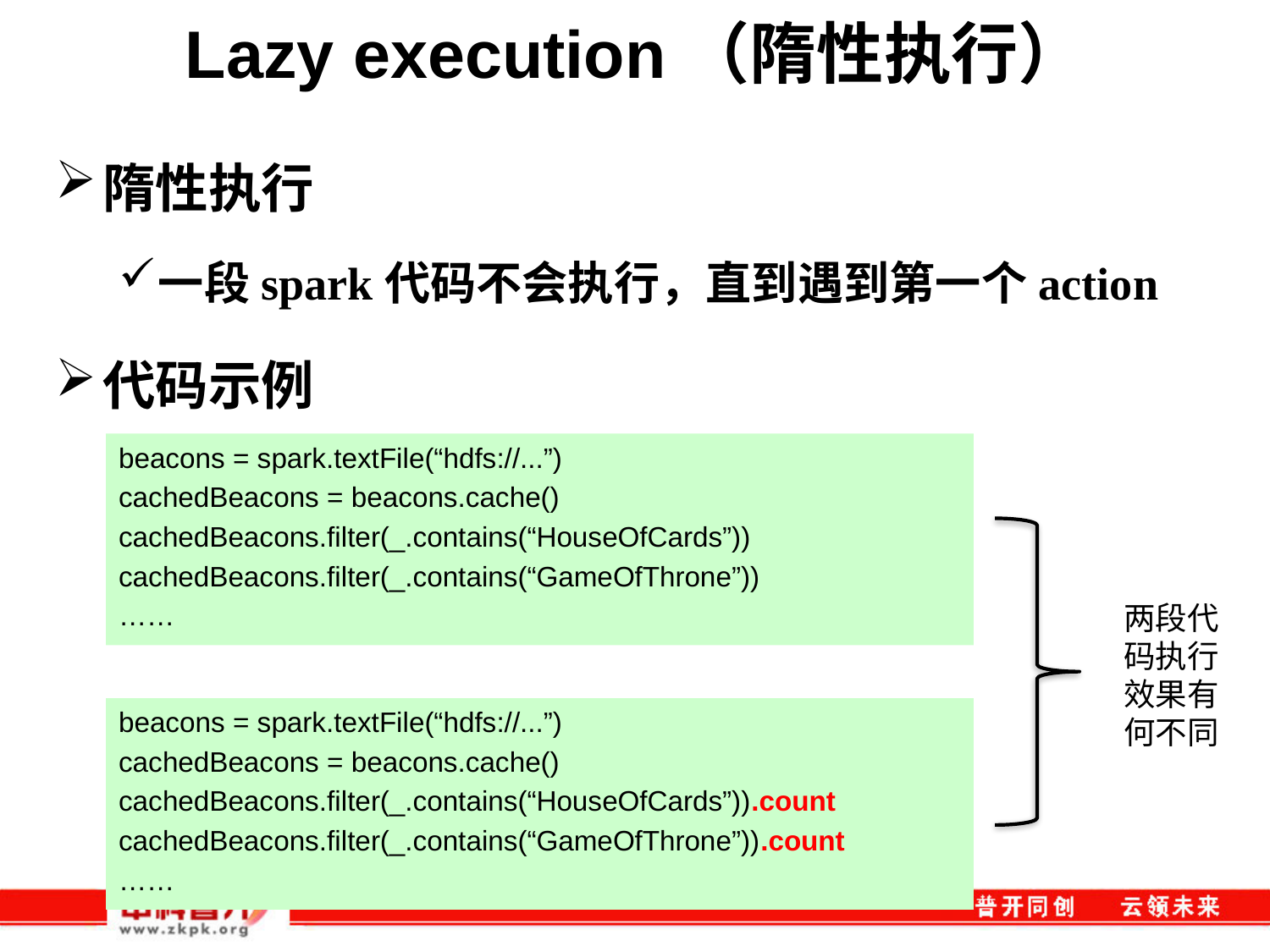

# Lazy execution（隋性执行）
隋性执行
一段spark代码不会执行，直到遇到第一个action
代码示例
beacons = spark.textFile(“hdfs://...”)
cachedBeacons = beacons.cache()
cachedBeacons.filter(_.contains(“HouseOfCards”))
cachedBeacons.filter(_.contains(“GameOfThrone”))
……

两段代码执行效果有何不同
beacons = spark.textFile(“hdfs://...”)
cachedBeacons = beacons.cache()
cachedBeacons.filter(_.contains(“HouseOfCards”)).count
cachedBeacons.filter(_.contains(“GameOfThrone”)).count
……